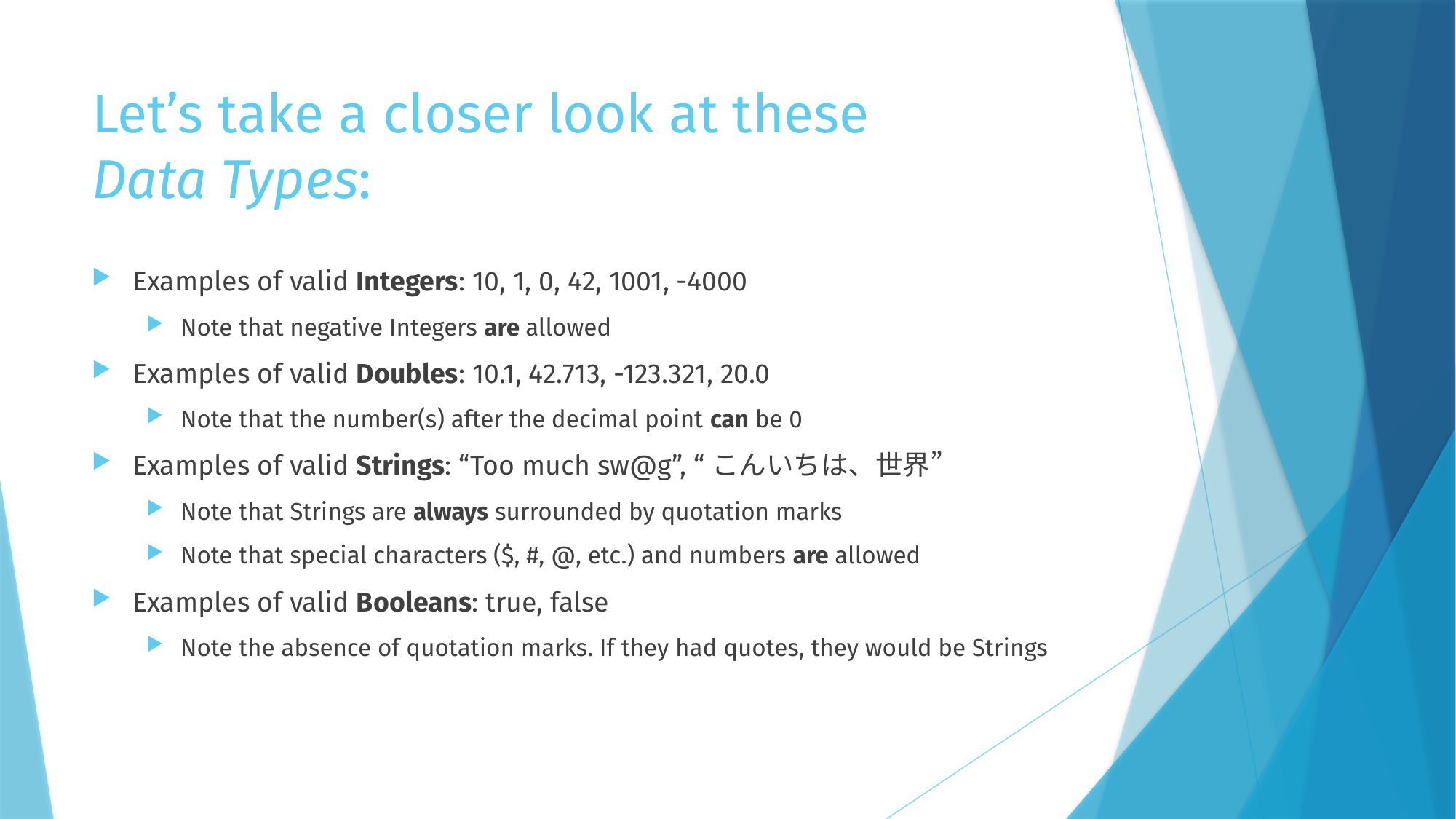

# Let’s take a closer look at these Data Types:
Examples of valid Integers: 10, 1, 0, 42, 1001, -4000
Note that negative Integers are allowed
Examples of valid Doubles: 10.1, 42.713, -123.321, 20.0
Note that the number(s) after the decimal point can be 0
Examples of valid Strings: “Too much sw@g”, “こんいちは、世界”
Note that Strings are always surrounded by quotation marks
Note that special characters ($, #, @, etc.) and numbers are allowed
Examples of valid Booleans: true, false
Note the absence of quotation marks. If they had quotes, they would be Strings